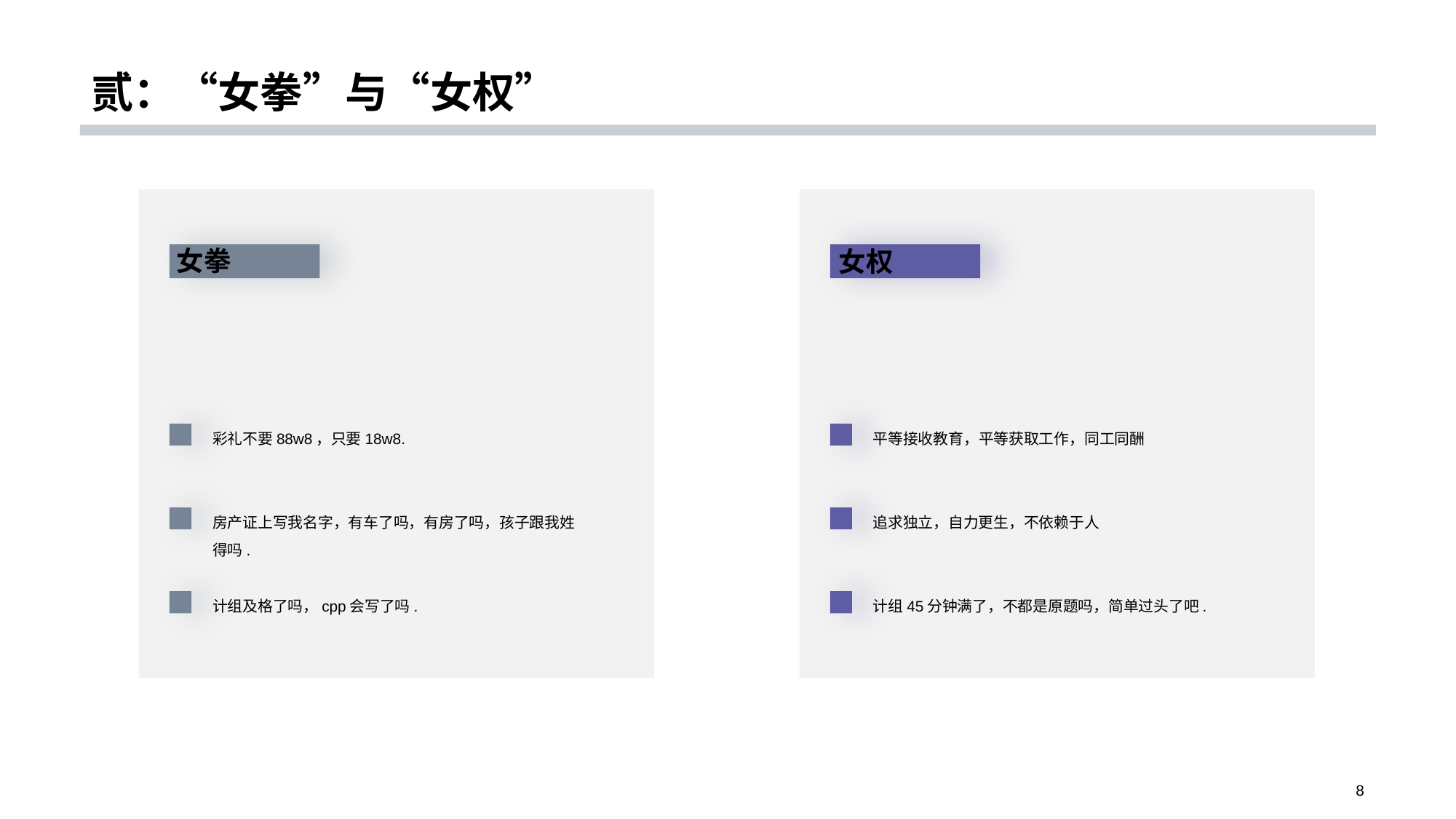

# 贰：“女拳”与“女权”

女拳

彩礼不要88w8，只要18w8.

房产证上写我名字，有车了吗，有房了吗，孩子跟我姓得吗.

计组及格了吗，cpp会写了吗.

女权

平等接收教育，平等获取工作，同工同酬

追求独立，自力更生，不依赖于人

计组45分钟满了，不都是原题吗，简单过头了吧.

8